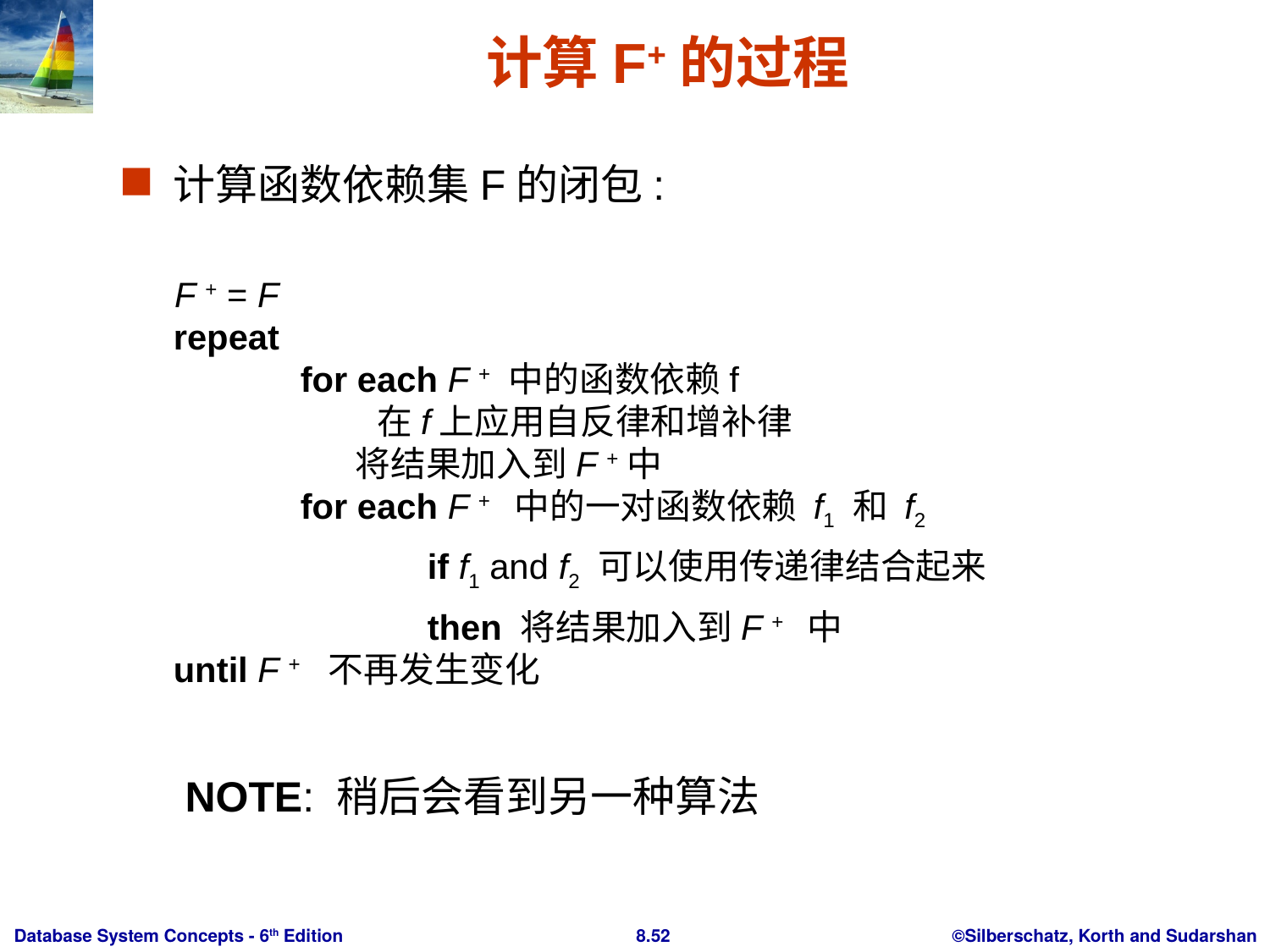

# 计算F+的过程
计算函数依赖集F的闭包:
     F + = F
repeat
	for each F + 中的函数依赖f
	       在f上应用自反律和增补律
	       将结果加入到F +中
	for each F +  中的一对函数依赖 f1 和 f2
	       		if f1 and f2 可以使用传递律结合起来
			then 将结果加入到F +  中
until F +  不再发生变化

     NOTE: 稍后会看到另一种算法